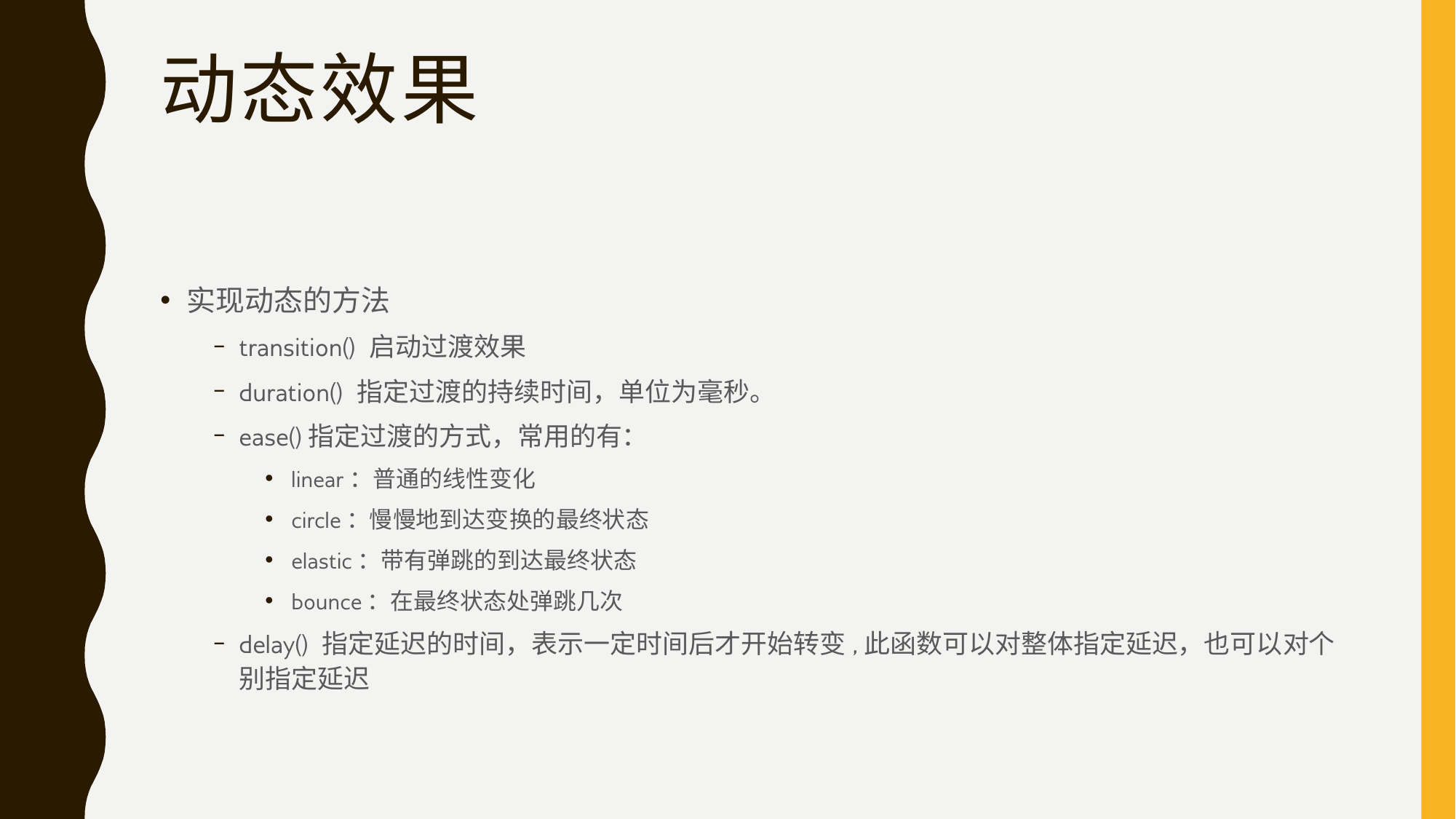

# 动态效果
实现动态的方法
transition() 启动过渡效果
duration() 指定过渡的持续时间，单位为毫秒。
ease()指定过渡的方式，常用的有：
linear：普通的线性变化
circle：慢慢地到达变换的最终状态
elastic：带有弹跳的到达最终状态
bounce：在最终状态处弹跳几次
delay() 指定延迟的时间，表示一定时间后才开始转变,此函数可以对整体指定延迟，也可以对个别指定延迟